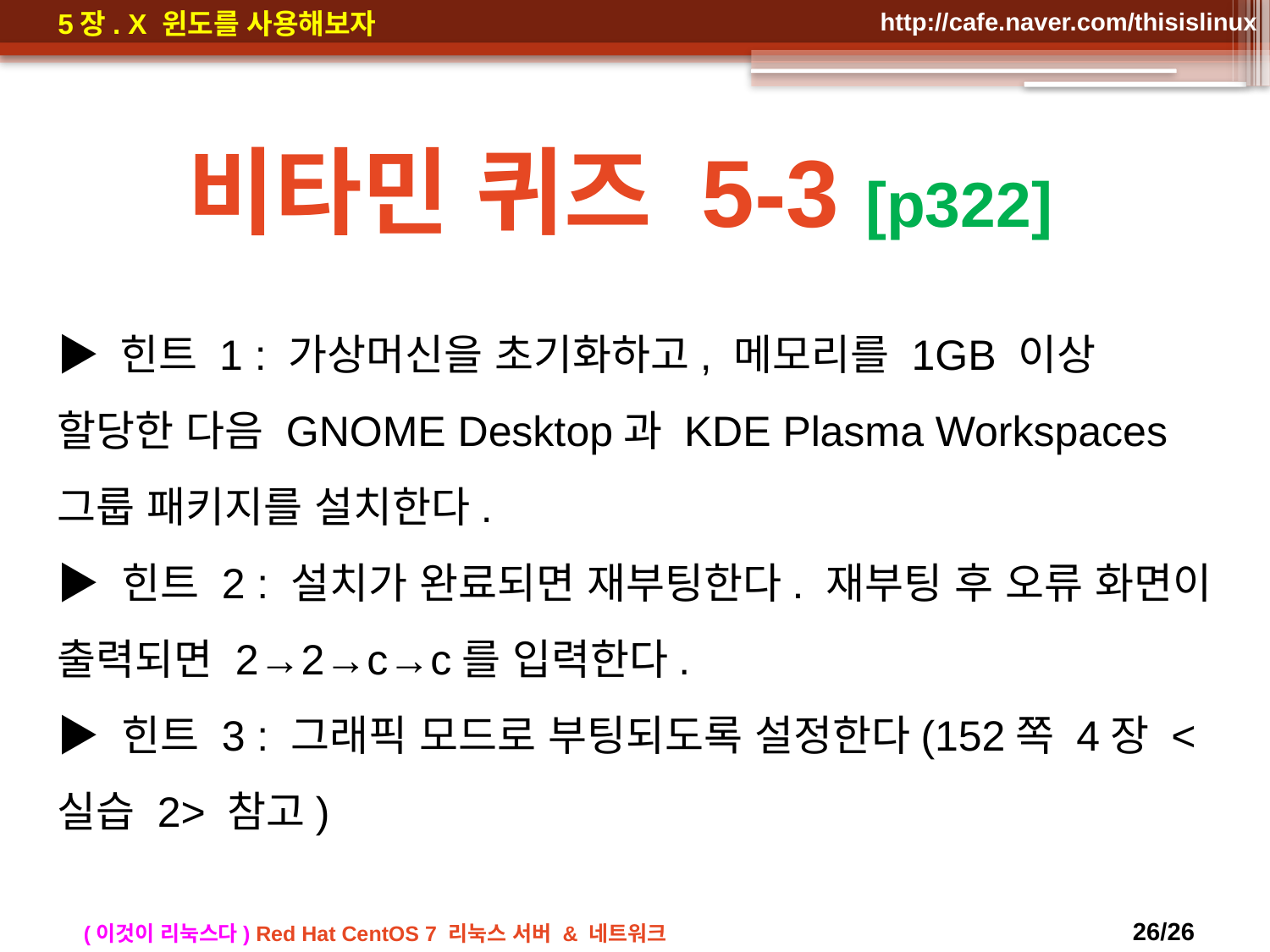

비타민 퀴즈 5-3 [p322]
▶ 힌트 1 : 가상머신을 초기화하고, 메모리를 1GB 이상 할당한 다음 GNOME Desktop과 KDE Plasma Workspaces 그룹 패키지를 설치한다.
▶ 힌트 2 : 설치가 완료되면 재부팅한다. 재부팅 후 오류 화면이 출력되면 2→2→c→c를 입력한다.
▶ 힌트 3 : 그래픽 모드로 부팅되도록 설정한다(152쪽 4장 <실습 2> 참고)